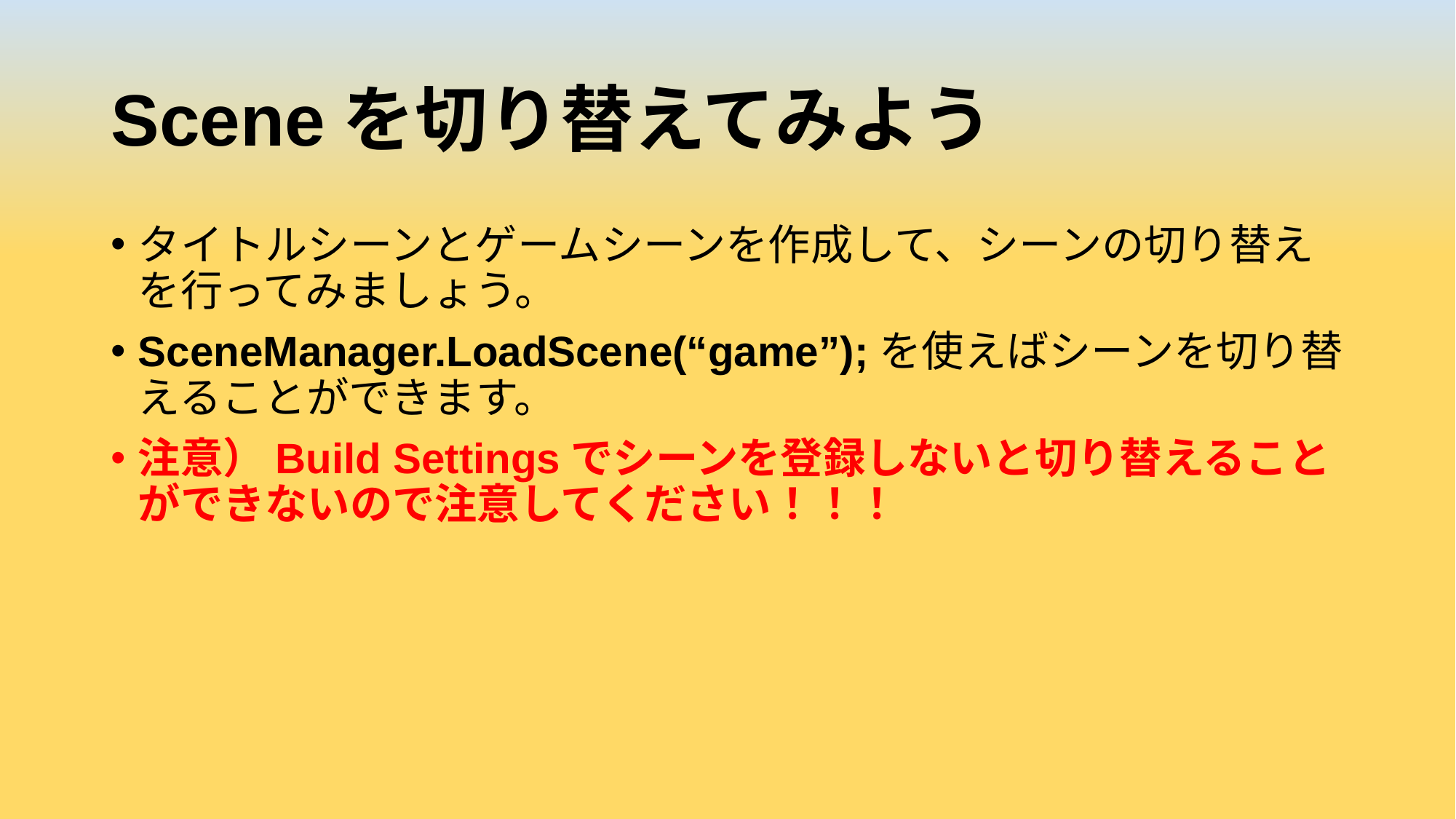

# Sceneを切り替えてみよう
タイトルシーンとゲームシーンを作成して、シーンの切り替えを行ってみましょう。
SceneManager.LoadScene(“game”);を使えばシーンを切り替えることができます。
注意）Build Settingsでシーンを登録しないと切り替えることができないので注意してください！！！